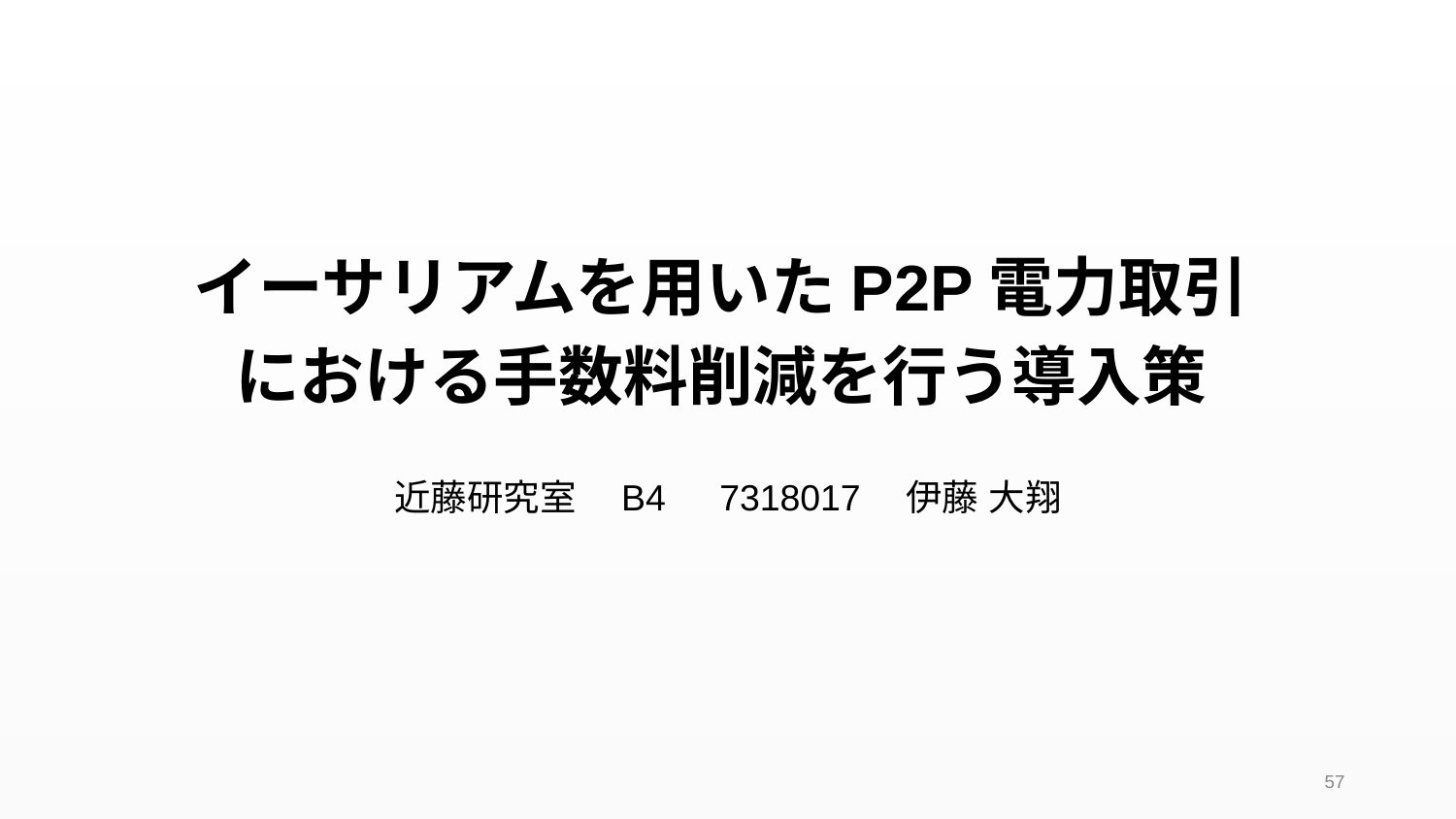

# イーサリアムを用いたP2P電力取引
における手数料削減を行う導入策
近藤研究室　B4　7318017　伊藤 大翔
57